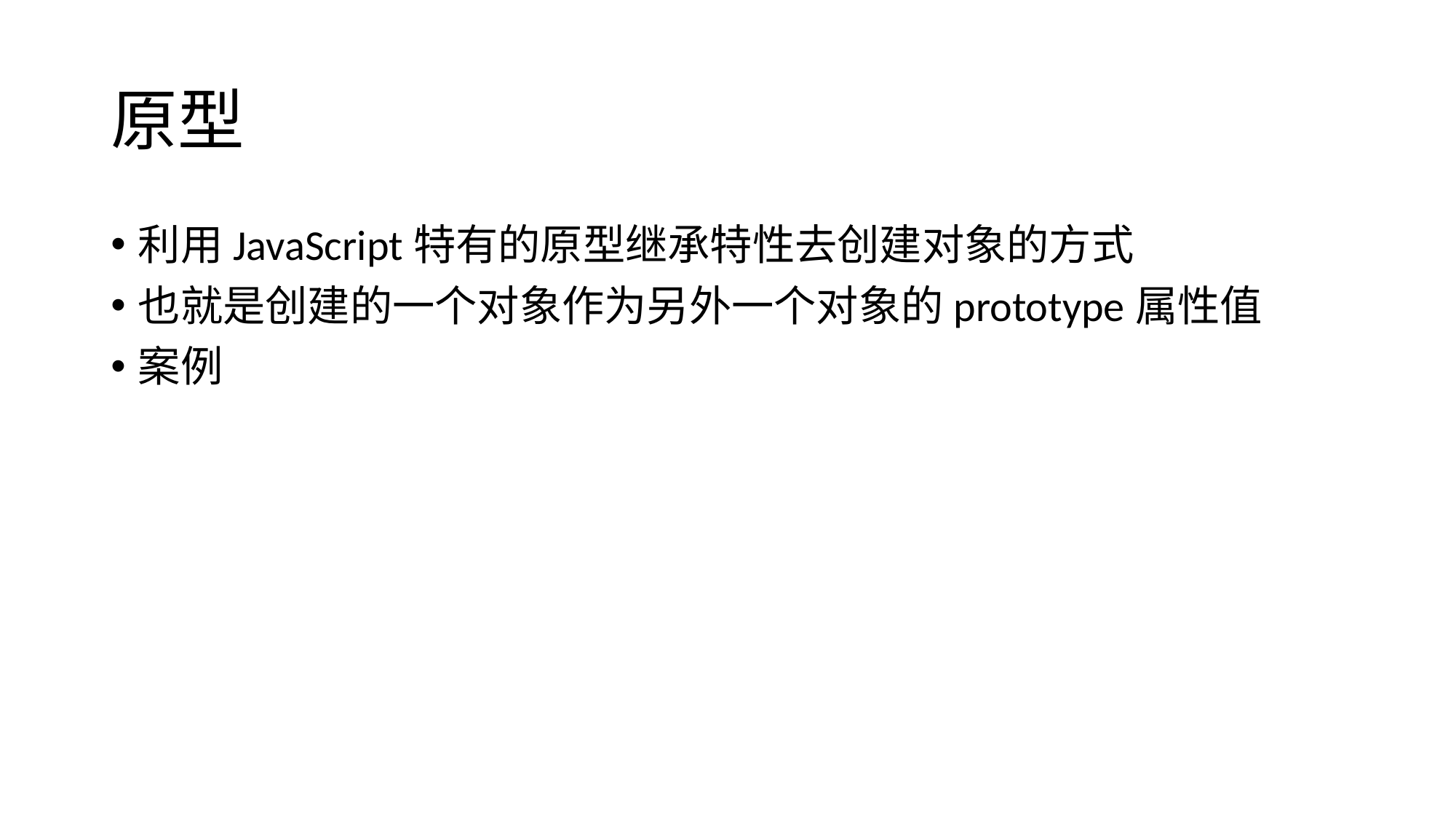

# 原型
利用JavaScript特有的原型继承特性去创建对象的方式
也就是创建的一个对象作为另外一个对象的prototype属性值
案例